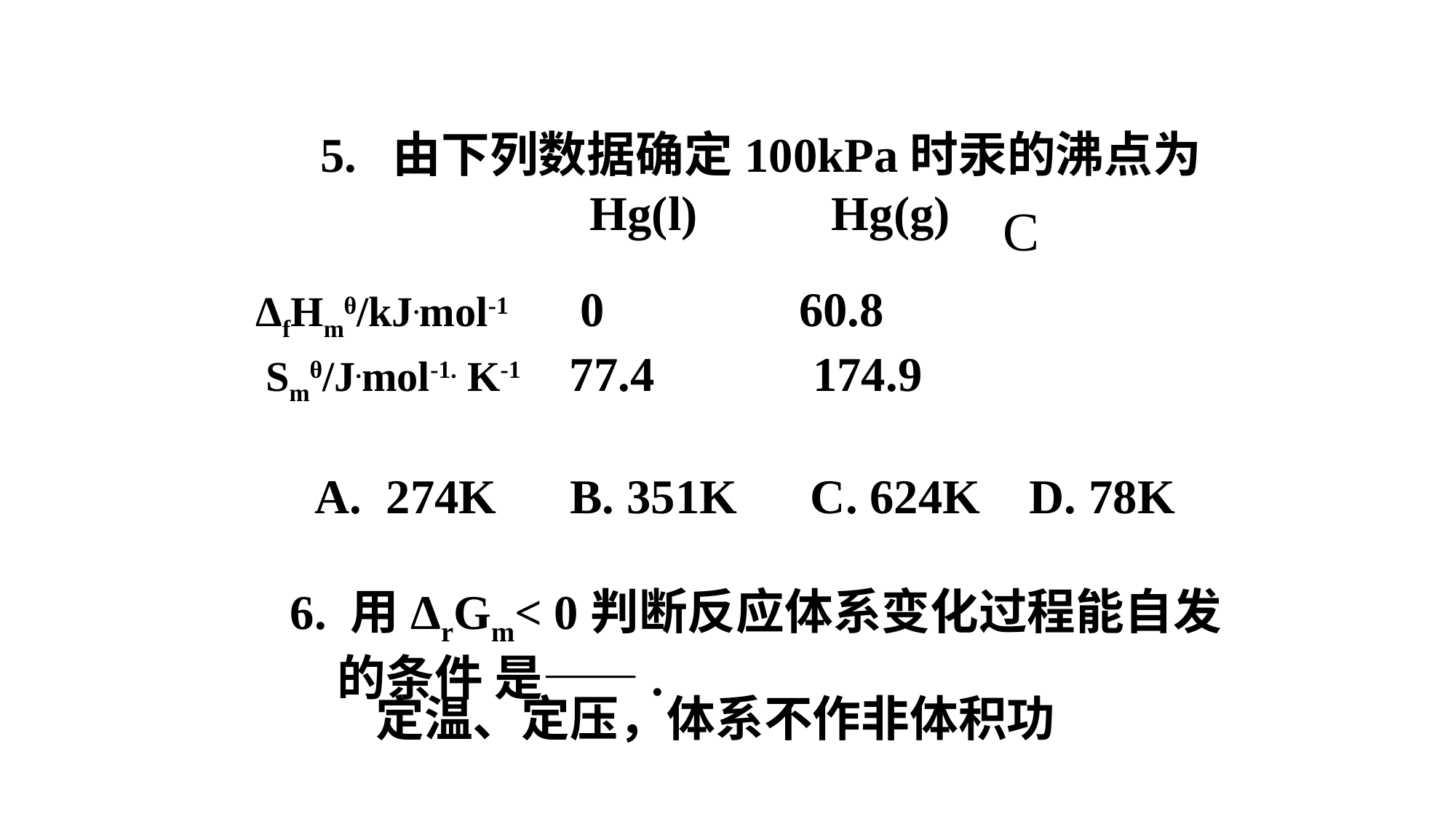

5.  由下列数据确定100kPa时汞的沸点为		                    Hg(l)           Hg(g)

C
      ΔfHmθ/kJ.mol-1      0                60.8
      Smθ/J.mol-1. K-1    77.4             174.9

          A.  274K      B. 351K      C. 624K    D. 78K

        6. 用ΔrGm< 0判断反应体系变化过程能自发
            的条件 是——.
定温、定压，体系不作非体积功